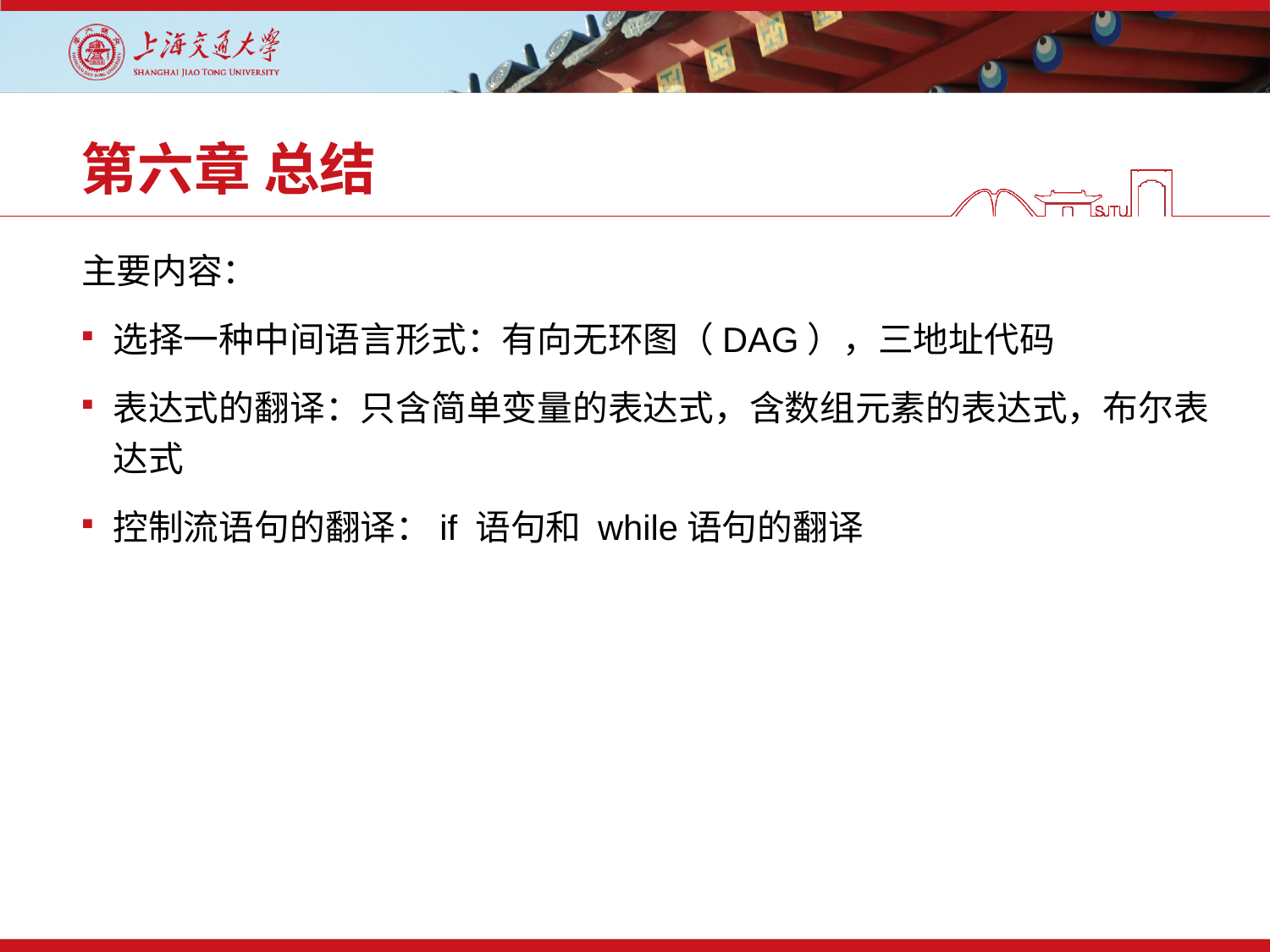

# 第六章 总结
主要内容：
选择一种中间语言形式：有向无环图（DAG），三地址代码
表达式的翻译：只含简单变量的表达式，含数组元素的表达式，布尔表达式
控制流语句的翻译：if 语句和 while语句的翻译